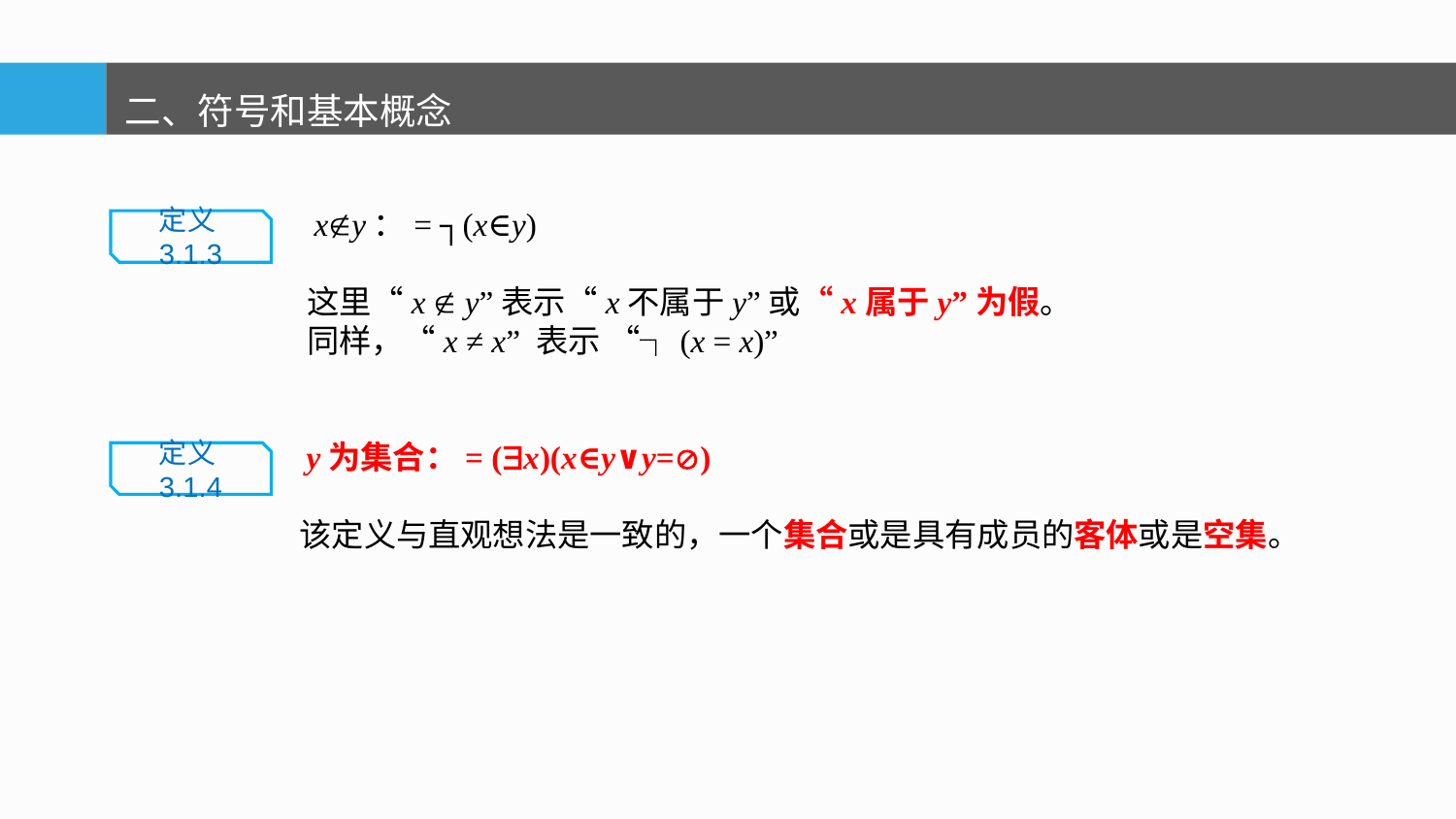

二、符号和基本概念

                     x∉y：= ┐(x∈y)

                     这里“x ∉ y”表示“x不属于y”或“x属于y”为假。
                     同样，“x ≠ x” 表示 “┐(x = x)”

                    y为集合：= (∃x)(x∈y∨y=∅)

                    该定义与直观想法是一致的，一个集合或是具有成员的客体或是空集。
定义3.1.3
定义3.1.4